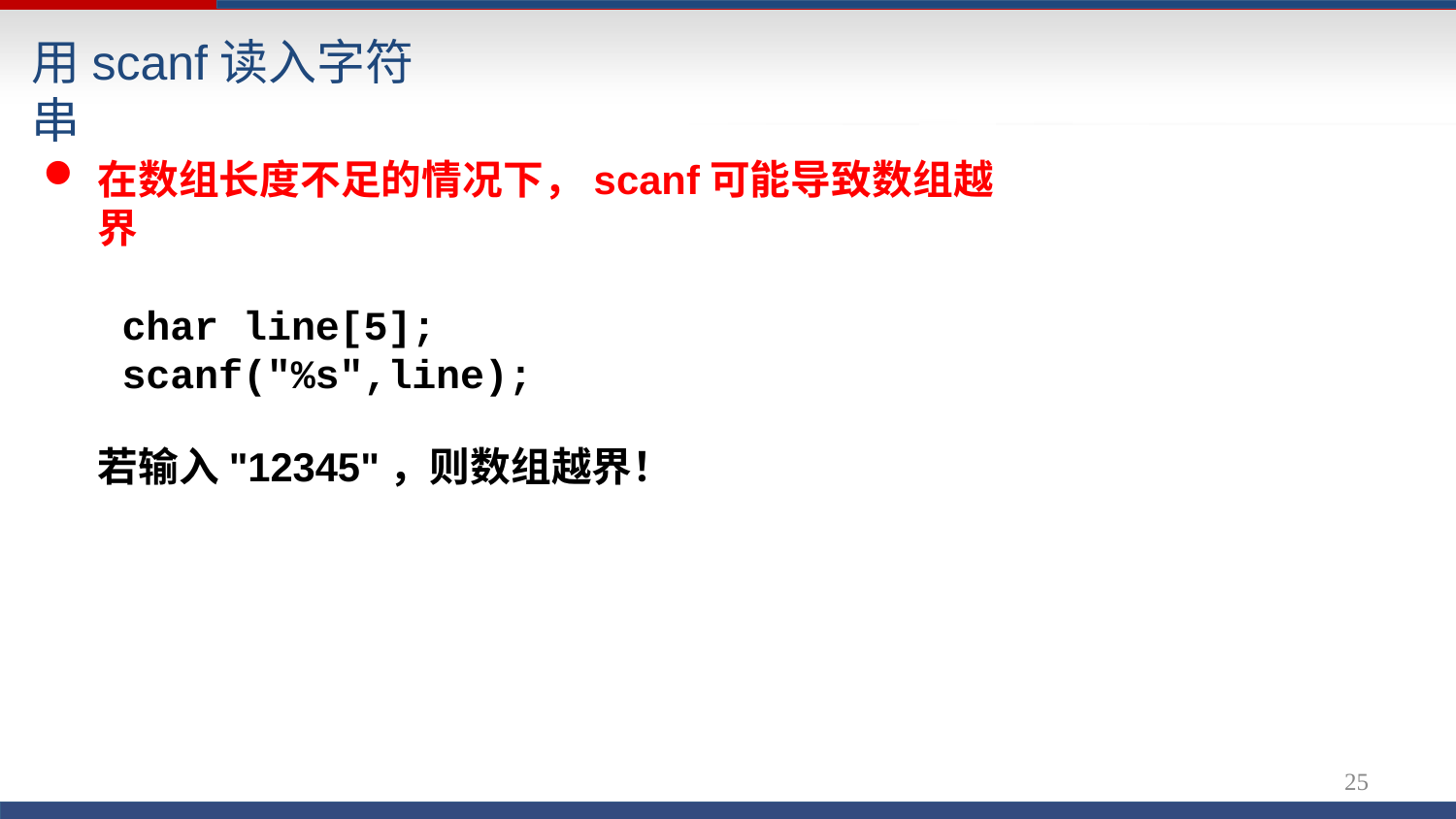

# 用scanf读入字符串
在数组长度不足的情况下，scanf可能导致数组越界

char line[5];
scanf("%s",line);

若输入"12345"，则数组越界！
25